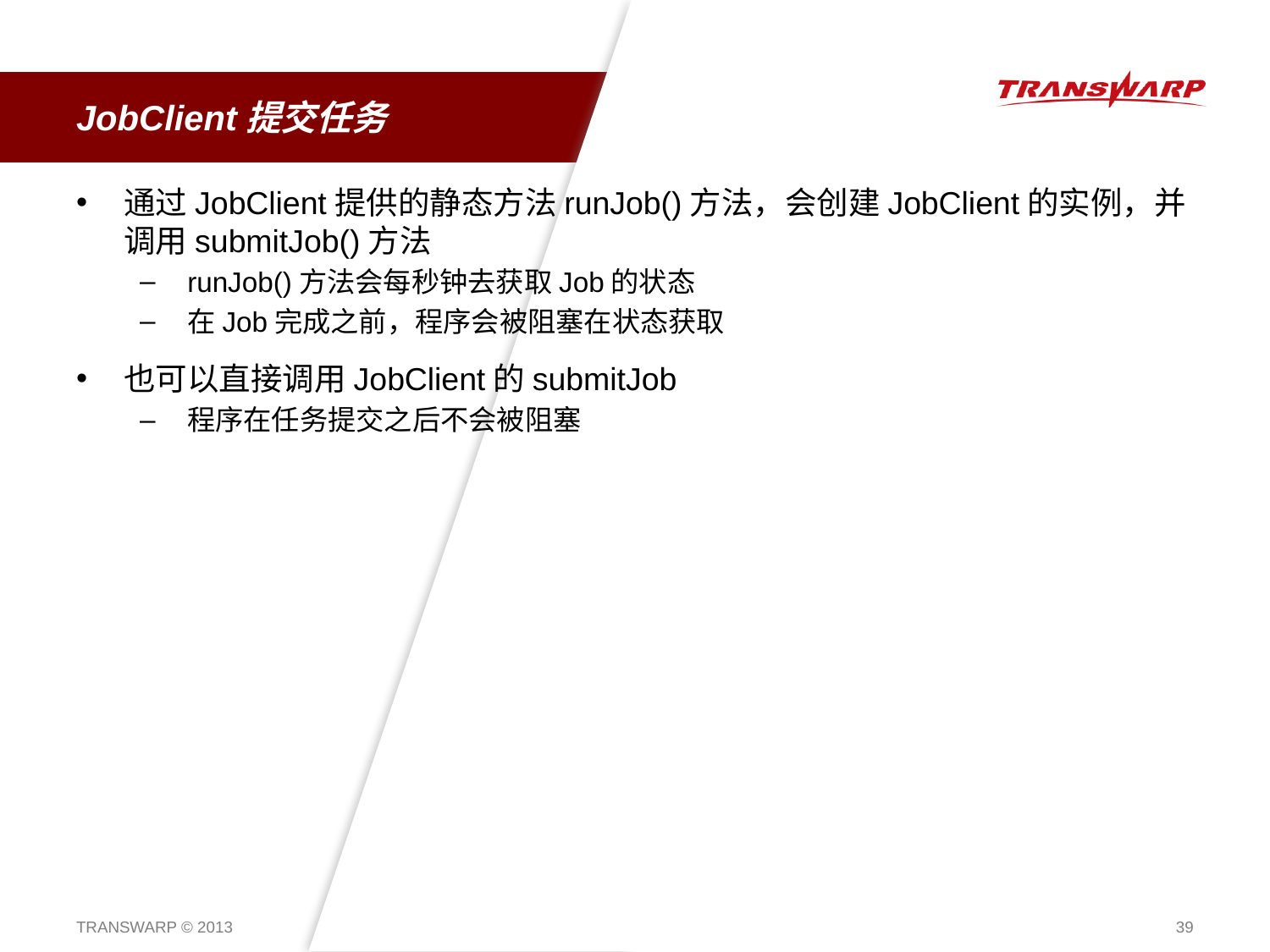

# JobClient提交任务
通过JobClient提供的静态方法runJob()方法，会创建JobClient的实例，并调用submitJob()方法
runJob()方法会每秒钟去获取Job的状态
在Job完成之前，程序会被阻塞在状态获取
也可以直接调用JobClient的submitJob
程序在任务提交之后不会被阻塞

TRANSWARP © 2013
39